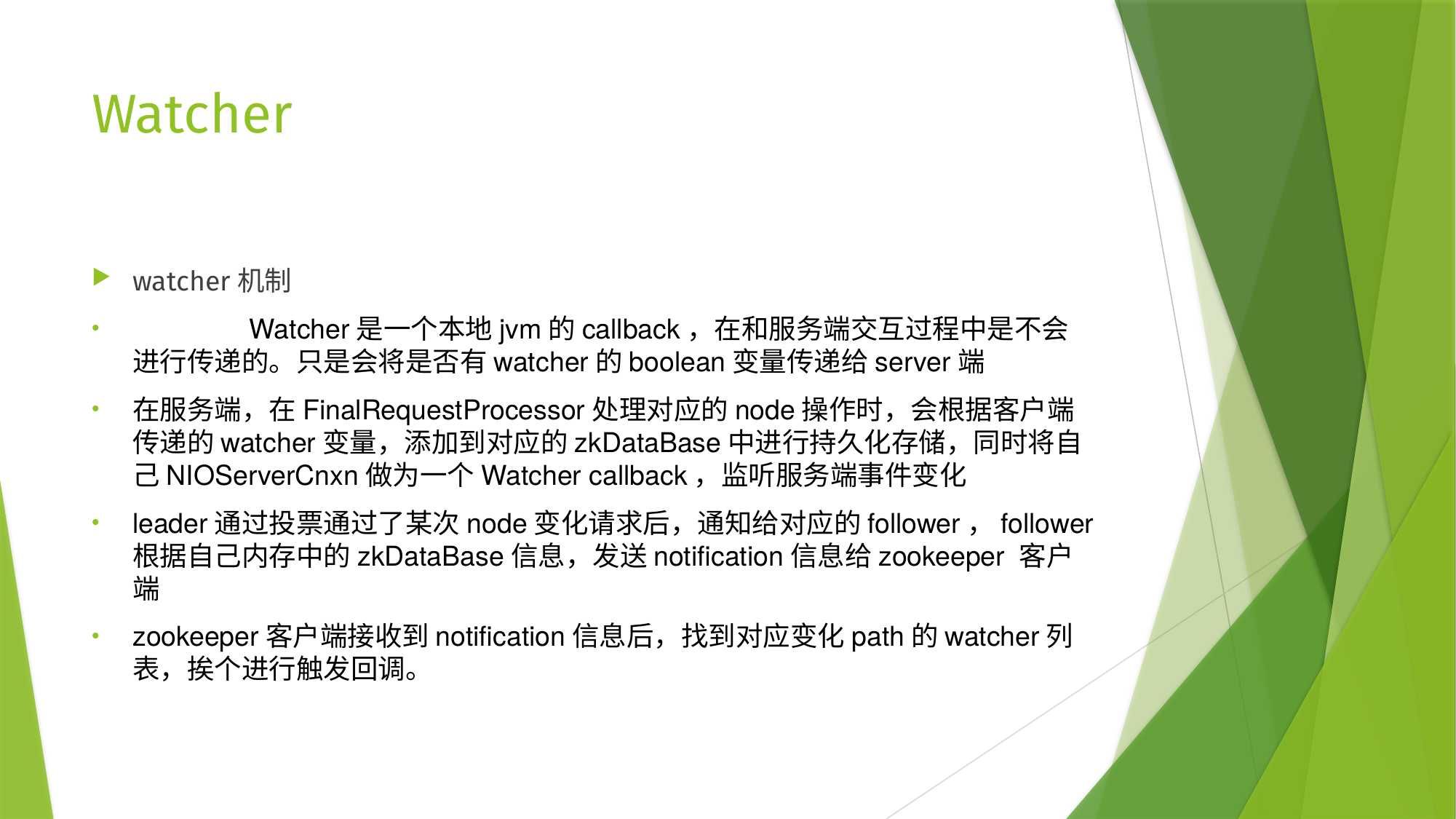

# Watcher
watcher机制
	 Watcher是一个本地jvm的callback，在和服务端交互过程中是不会进行传递的。只是会将是否有watcher的boolean变量传递给server端
在服务端，在FinalRequestProcessor处理对应的node操作时，会根据客户端传递的watcher变量，添加到对应的zkDataBase中进行持久化存储，同时将自己NIOServerCnxn做为一个Watcher callback，监听服务端事件变化
leader通过投票通过了某次node变化请求后，通知给对应的follower，follower根据自己内存中的zkDataBase信息，发送notification信息给zookeeper 客户端
zookeeper客户端接收到notification信息后，找到对应变化path的watcher列表，挨个进行触发回调。